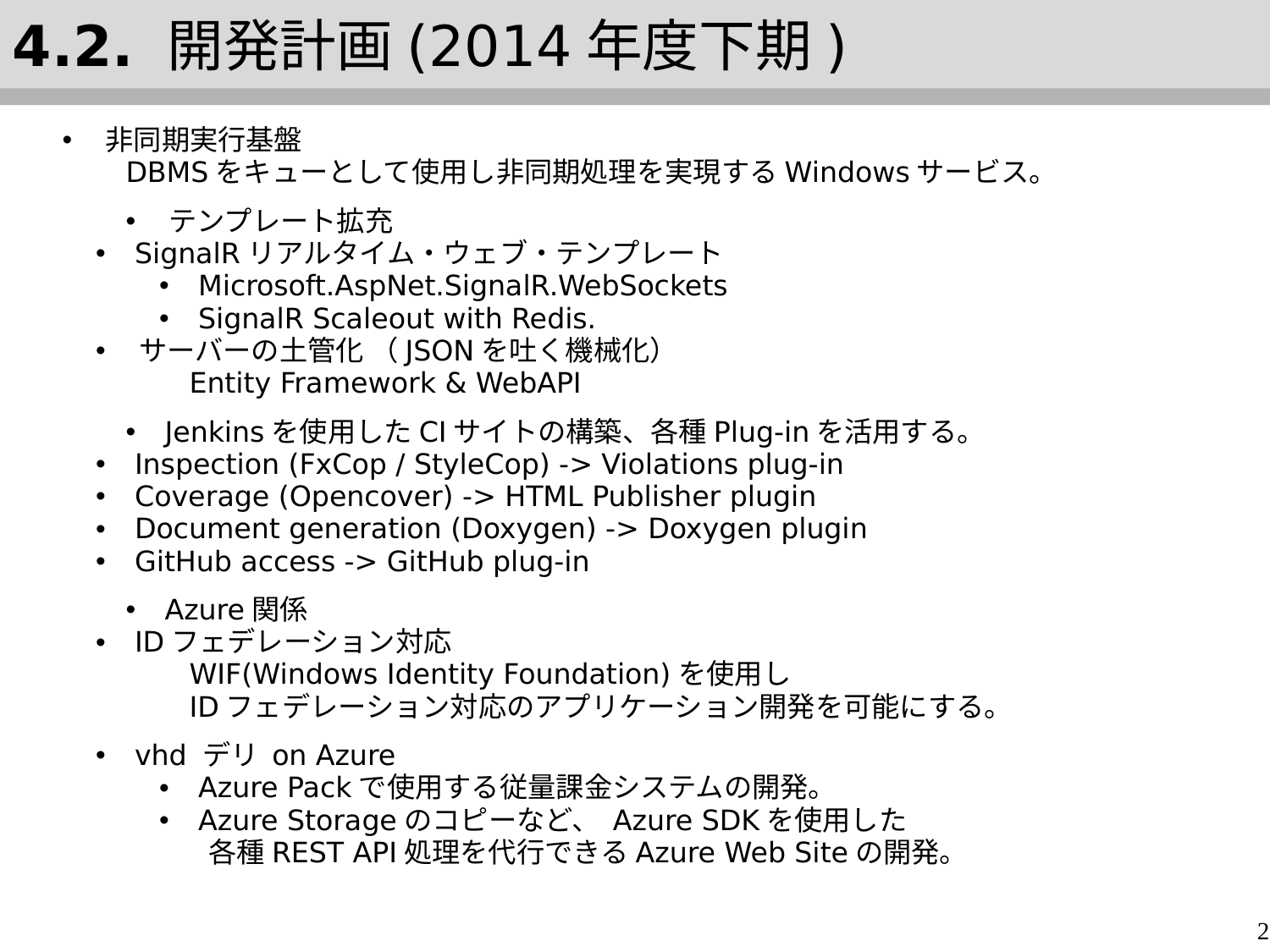

4.2. 開発計画(2014年度下期)
 非同期実行基盤
DBMSをキューとして使用し非同期処理を実現するWindowsサービス。

 テンプレート拡充
 SignalRリアルタイム・ウェブ・テンプレート
 Microsoft.AspNet.SignalR.WebSockets
 SignalR Scaleout with Redis.
 サーバーの土管化 （JSONを吐く機械化）
Entity Framework & WebAPI

 Jenkinsを使用したCIサイトの構築、各種Plug-inを活用する。
 Inspection (FxCop / StyleCop) -> Violations plug-in
 Coverage (Opencover) -> HTML Publisher plugin
 Document generation (Doxygen) -> Doxygen plugin
 GitHub access -> GitHub plug-in

 Azure関係
 IDフェデレーション対応
WIF(Windows Identity Foundation)を使用し
IDフェデレーション対応のアプリケーション開発を可能にする。

 vhd デリ on Azure
 Azure Packで使用する従量課金システムの開発。
 Azure Storageのコピーなど、 Azure SDKを使用した
  各種REST API処理を代行できるAzure Web Siteの開発。